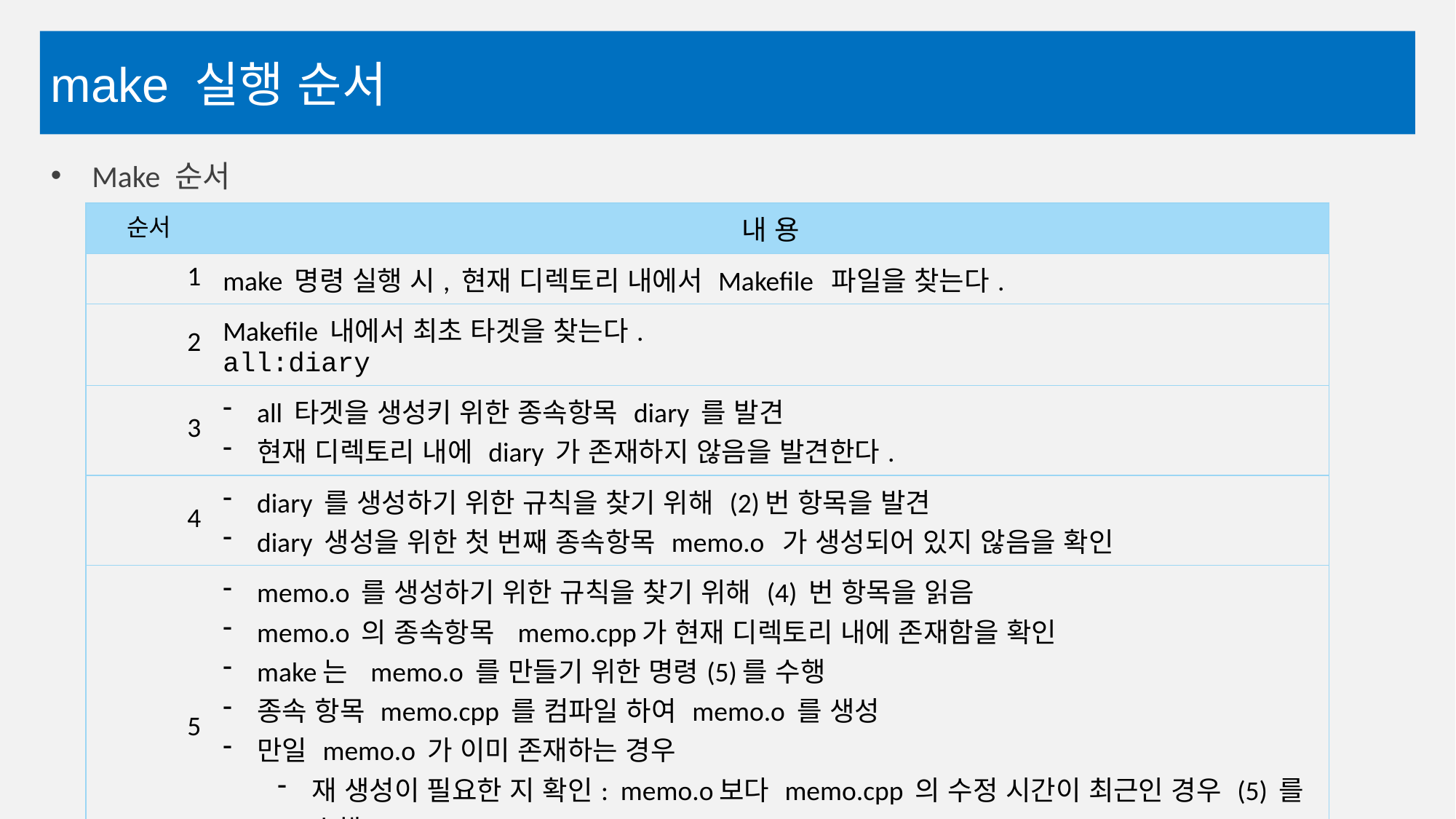

# make 실행 순서
Make 순서
| 순서 | 내 용 |
| --- | --- |
| 1 | make 명령 실행 시, 현재 디렉토리 내에서 Makefile 파일을 찾는다. |
| 2 | Makefile 내에서 최초 타겟을 찾는다. all:diary |
| 3 | all 타겟을 생성키 위한 종속항목 diary 를 발견 현재 디렉토리 내에 diary 가 존재하지 않음을 발견한다. |
| 4 | diary 를 생성하기 위한 규칙을 찾기 위해 (2)번 항목을 발견 diary 생성을 위한 첫 번째 종속항목 memo.o 가 생성되어 있지 않음을 확인 |
| 5 | memo.o 를 생성하기 위한 규칙을 찾기 위해 (4) 번 항목을 읽음 memo.o 의 종속항목 memo.cpp가 현재 디렉토리 내에 존재함을 확인 make는 memo.o 를 만들기 위한 명령(5)를 수행 종속 항목 memo.cpp 를 컴파일 하여 memo.o 를 생성 만일 memo.o 가 이미 존재하는 경우 재 생성이 필요한 지 확인: memo.o보다 memo.cpp 의 수정 시간이 최근인 경우 (5) 를 수행 다시 만들 필요가 없다면, (5) 를 생략하고 다음 과정으로 진행 |